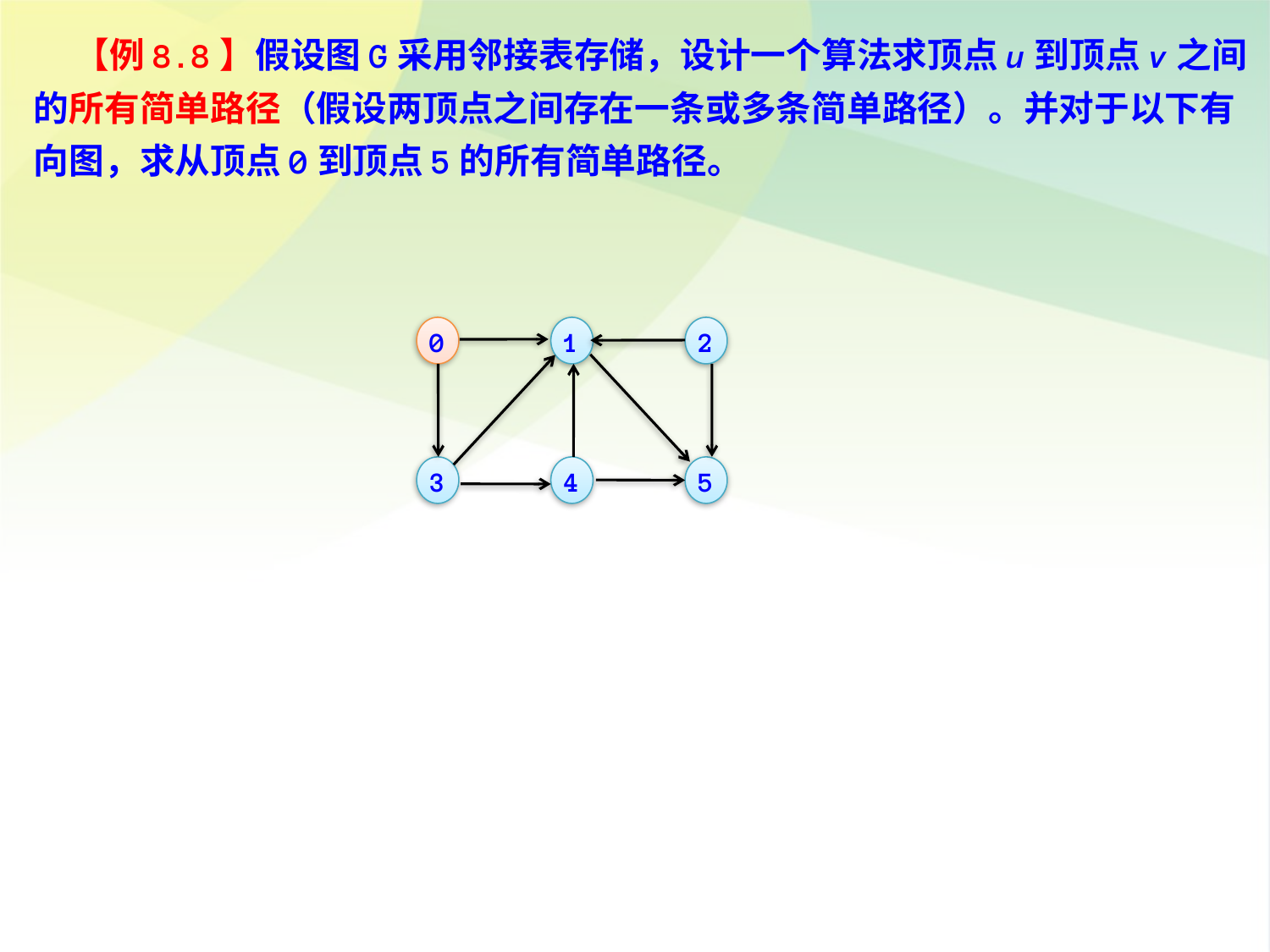

【例8.8】假设图G采用邻接表存储，设计一个算法求顶点u到顶点v之间的所有简单路径（假设两顶点之间存在一条或多条简单路径）。并对于以下有向图，求从顶点0到顶点5的所有简单路径。
0
1
2

3
4
5